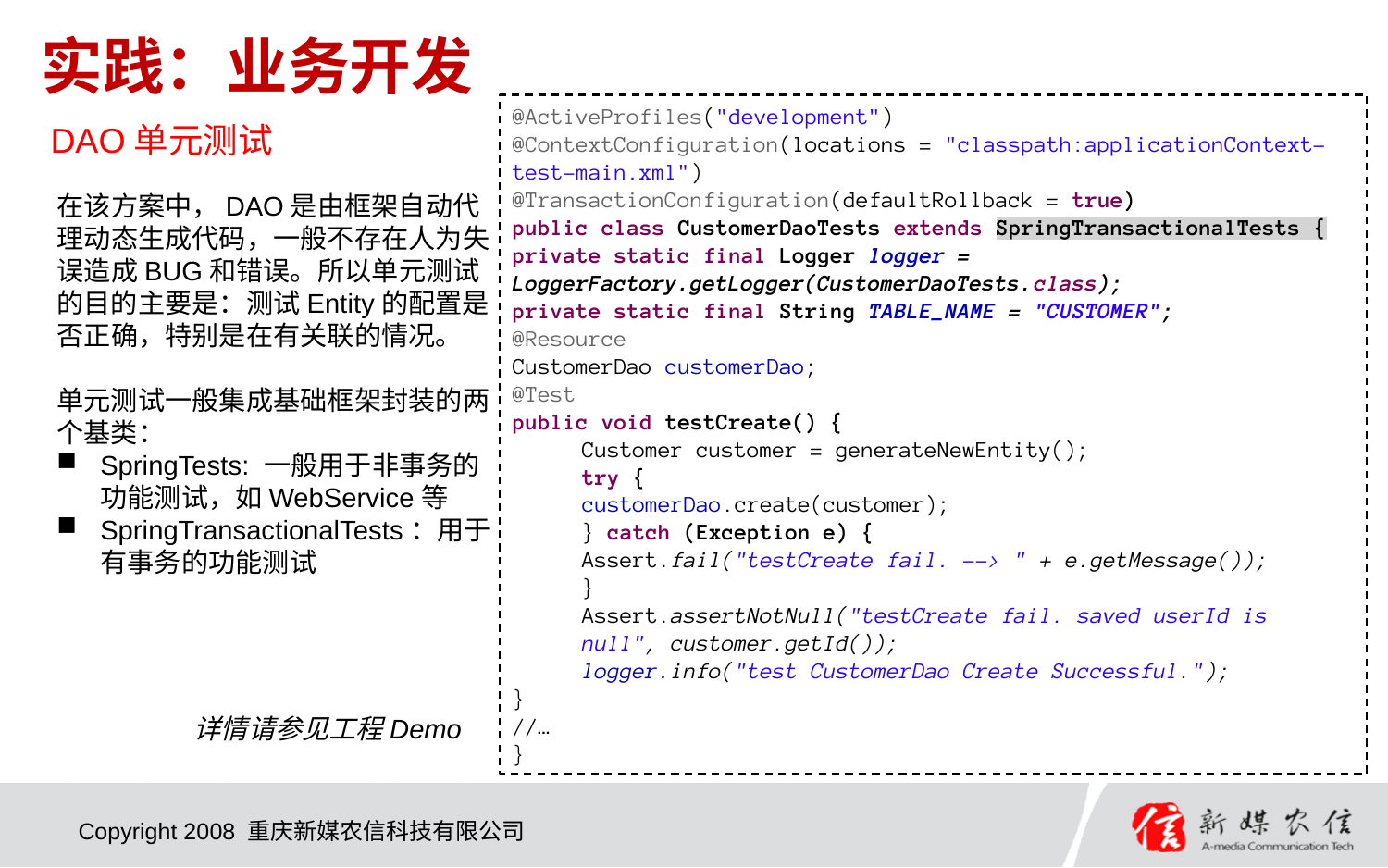

# 实践：业务开发
@ActiveProfiles("development")
@ContextConfiguration(locations = "classpath:applicationContext-test-main.xml")
@TransactionConfiguration(defaultRollback = true)
public class CustomerDaoTests extends SpringTransactionalTests {
private static final Logger logger = LoggerFactory.getLogger(CustomerDaoTests.class);
private static final String TABLE_NAME = "CUSTOMER";
@Resource
CustomerDao customerDao;
@Test
public void testCreate() {
Customer customer = generateNewEntity();
try {
customerDao.create(customer);
} catch (Exception e) {
Assert.fail("testCreate fail. --> " + e.getMessage());
}
Assert.assertNotNull("testCreate fail. saved userId is null", customer.getId());
logger.info("test CustomerDao Create Successful.");
}
//…
}
DAO单元测试
在该方案中，DAO是由框架自动代理动态生成代码，一般不存在人为失误造成BUG和错误。所以单元测试的目的主要是：测试Entity的配置是否正确，特别是在有关联的情况。

单元测试一般集成基础框架封装的两个基类：
SpringTests: 一般用于非事务的功能测试，如WebService等
SpringTransactionalTests：用于有事务的功能测试

详情请参见工程Demo